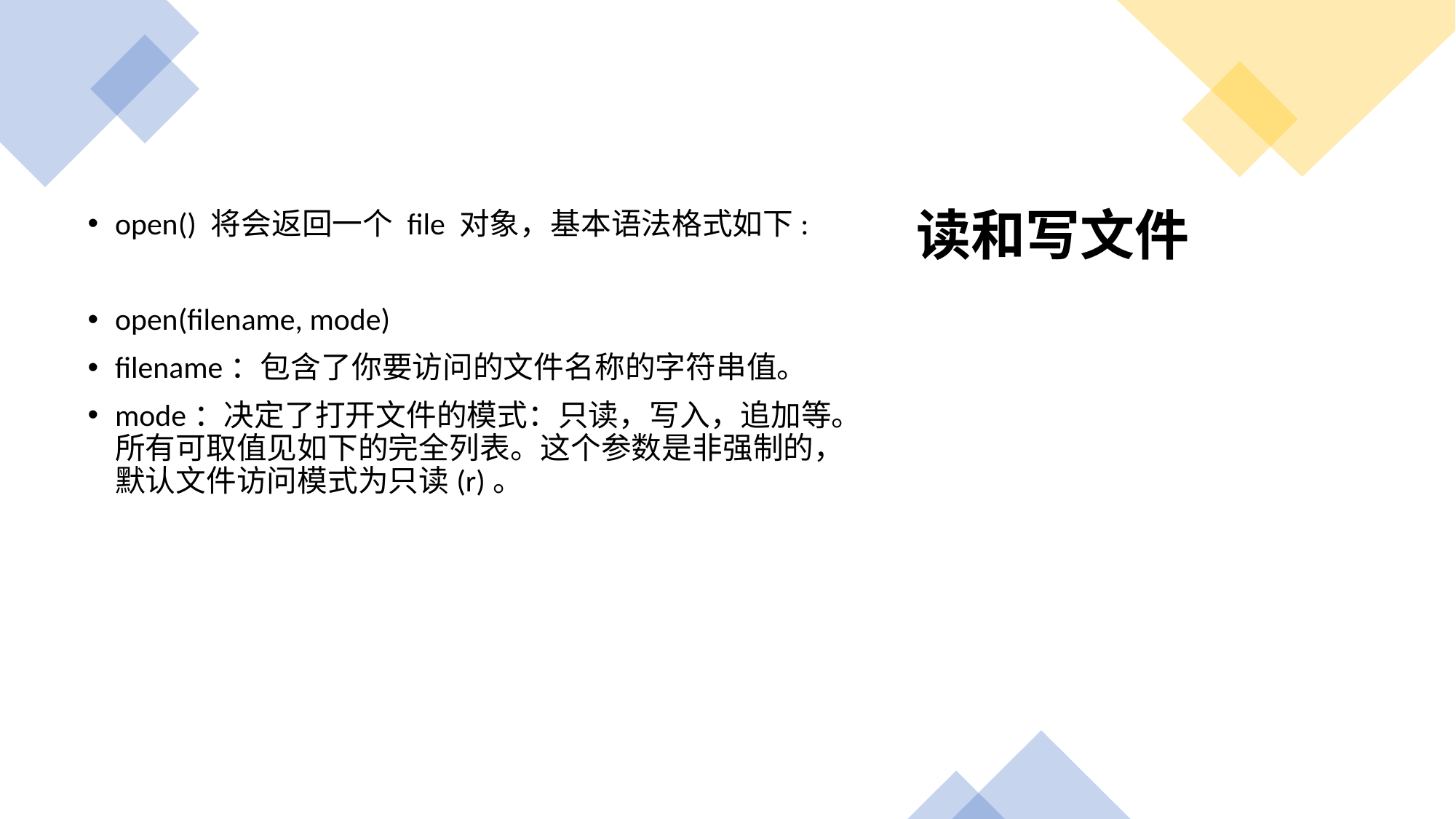

open() 将会返回一个 file 对象，基本语法格式如下:

open(filename, mode)
filename：包含了你要访问的文件名称的字符串值。
mode：决定了打开文件的模式：只读，写入，追加等。所有可取值见如下的完全列表。这个参数是非强制的，默认文件访问模式为只读(r)。
# 读和写文件